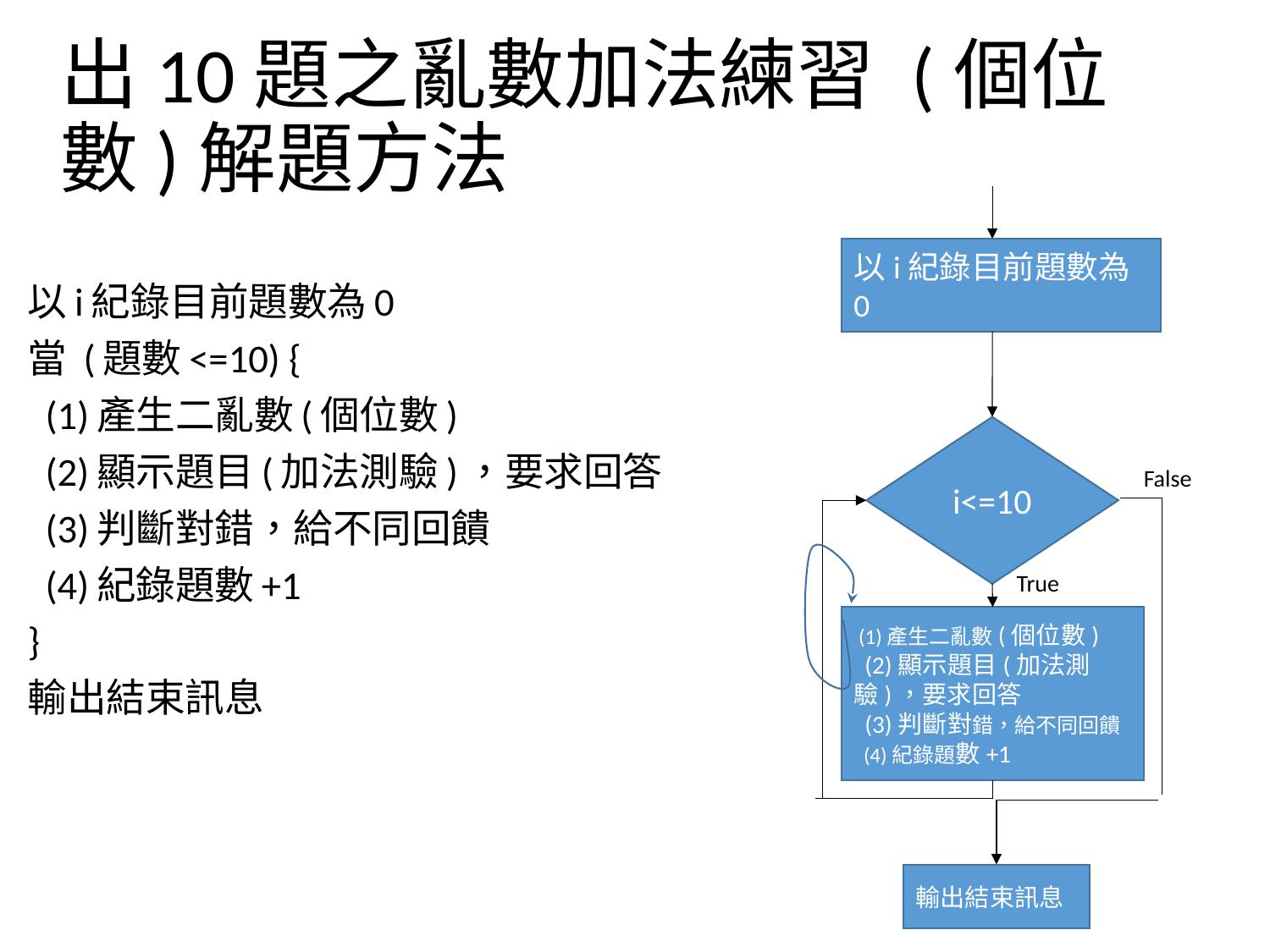

# 出10題之亂數加法練習 (個位數)解題方法
以i紀錄目前題數為0
i<=10
False

True

 (1)產生二亂數(個位數)
  (2)顯示題目(加法測驗)，要求回答
  (3)判斷對錯，給不同回饋
  (4)紀錄題數+1
輸出結束訊息
以i紀錄目前題數為0
當 (題數<=10) {
  (1)產生二亂數(個位數)
  (2)顯示題目(加法測驗)，要求回答
  (3)判斷對錯，給不同回饋
  (4)紀錄題數+1
}
輸出結束訊息